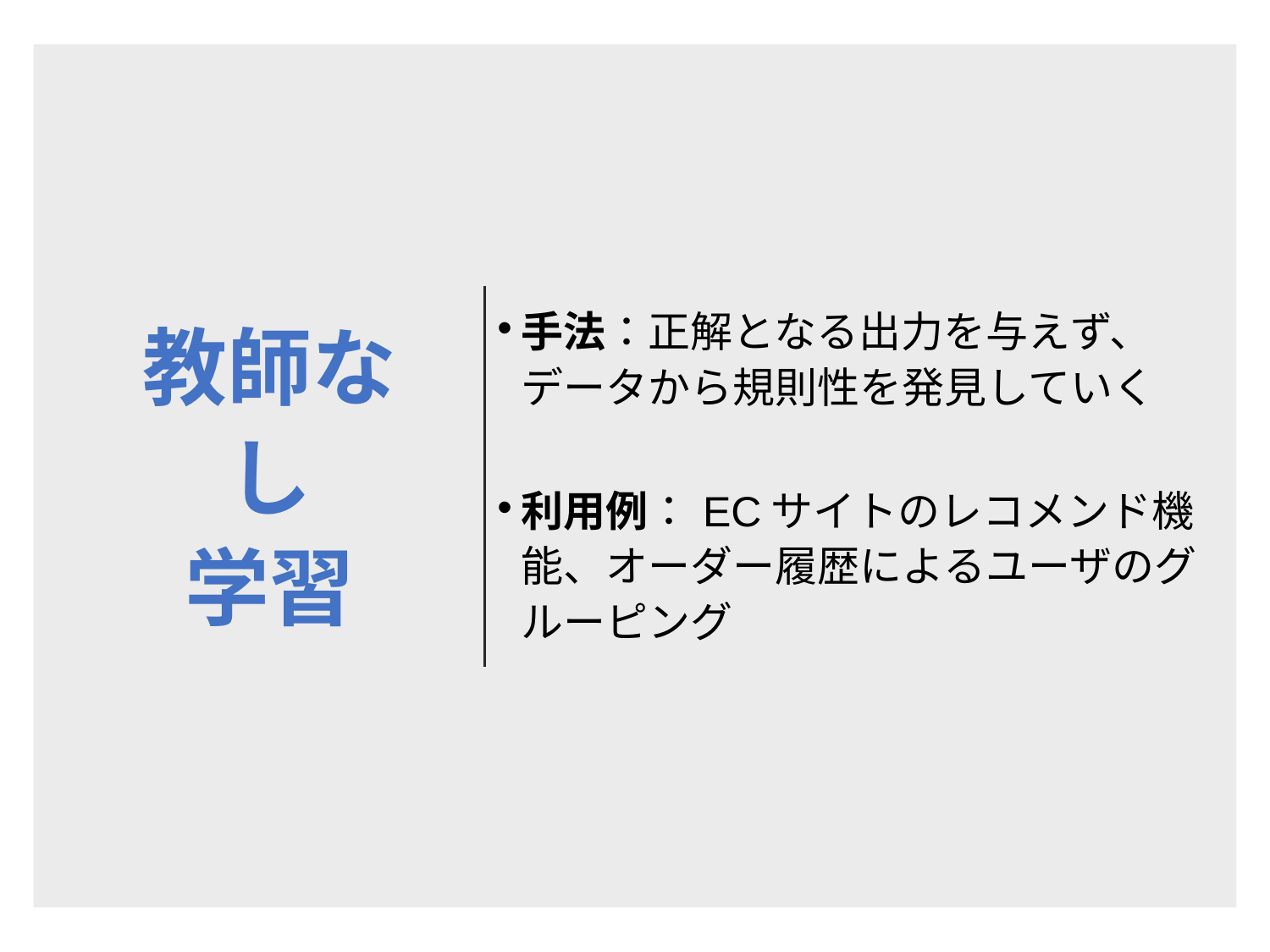

# 教師なし 学習
手法：正解となる出力を与えず、データから規則性を発見していく

利用例：ECサイトのレコメンド機能、オーダー履歴によるユーザのグルーピング